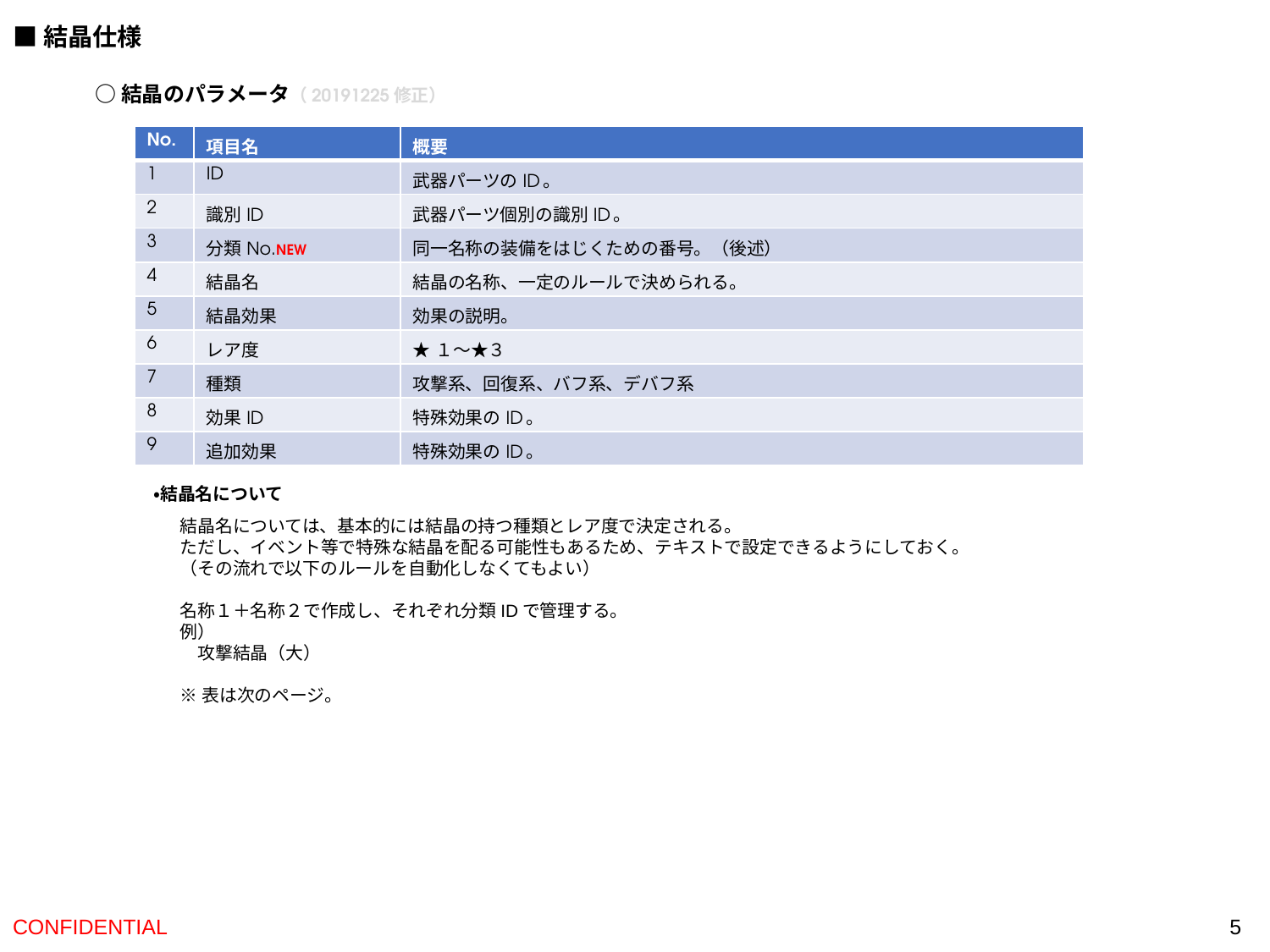

■結晶仕様
○結晶のパラメータ（20191225修正）
| No. | 項目名 | 概要 |
| --- | --- | --- |
| 1 | ID | 武器パーツのID。 |
| 2 | 識別ID | 武器パーツ個別の識別ID。 |
| 3 | 分類No.NEW | 同一名称の装備をはじくための番号。（後述） |
| 4 | 結晶名 | 結晶の名称、一定のルールで決められる。 |
| 5 | 結晶効果 | 効果の説明。 |
| 6 | レア度 | ★１～★３ |
| 7 | 種類 | 攻撃系、回復系、バフ系、デバフ系 |
| 8 | 効果ID | 特殊効果のID。 |
| 9 | 追加効果 | 特殊効果のID。 |
・結晶名について
結晶名については、基本的には結晶の持つ種類とレア度で決定される。
ただし、イベント等で特殊な結晶を配る可能性もあるため、テキストで設定できるようにしておく。
（その流れで以下のルールを自動化しなくてもよい）

名称１＋名称２で作成し、それぞれ分類IDで管理する。
例）
　攻撃結晶（大）

※表は次のページ。
5
CONFIDENTIAL